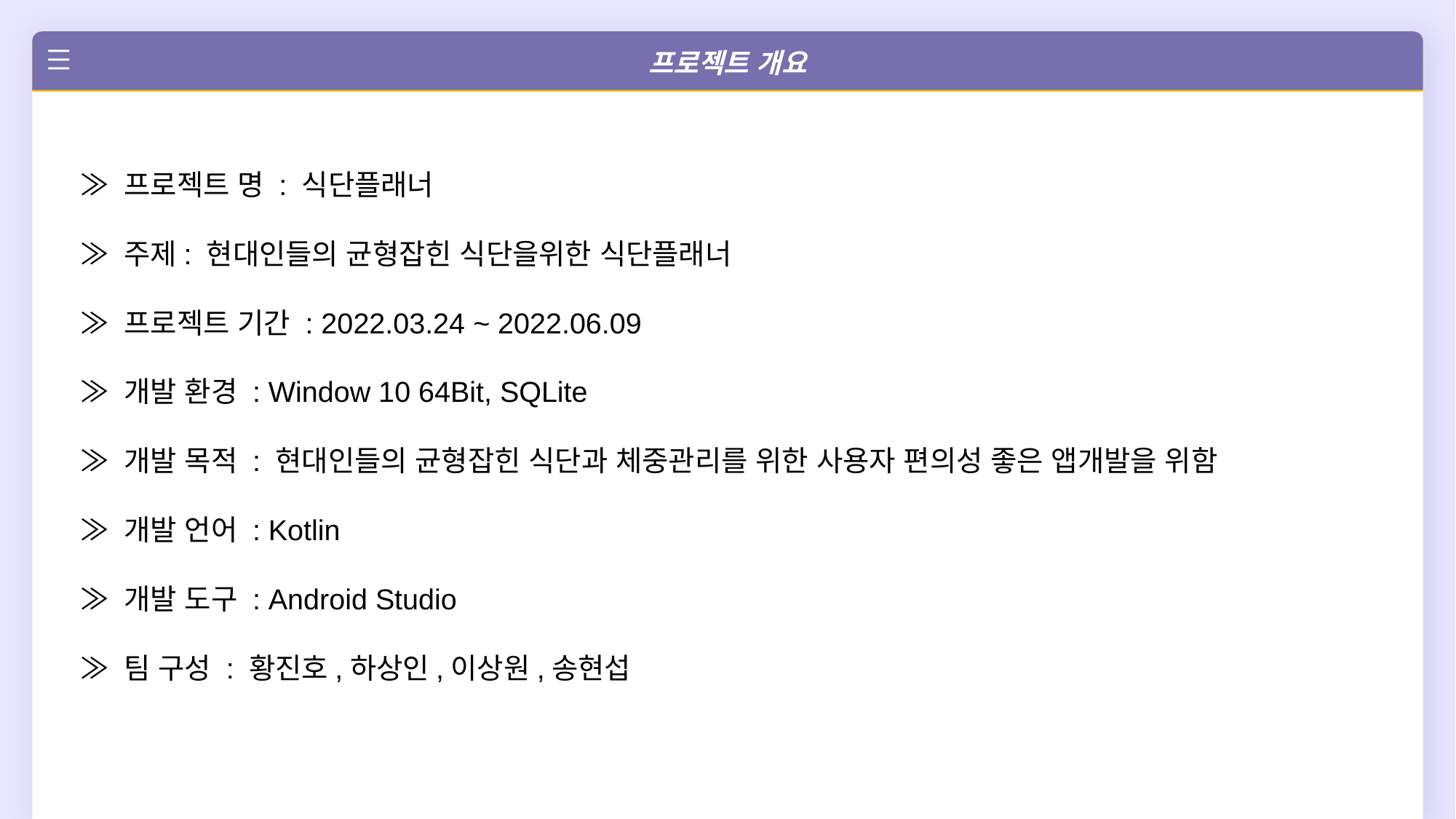

프로젝트 개요

≫ 프로젝트 명 : 식단플래너

≫ 주제: 현대인들의 균형잡힌 식단을위한 식단플래너

≫ 프로젝트 기간 : 2022.03.24 ~ 2022.06.09

≫ 개발 환경 : Window 10 64Bit, SQLite

≫ 개발 목적 : 현대인들의 균형잡힌 식단과 체중관리를 위한 사용자 편의성 좋은 앱개발을 위함

≫ 개발 언어 : Kotlin

≫ 개발 도구 : Android Studio

≫ 팀 구성 : 황진호,하상인,이상원,송현섭